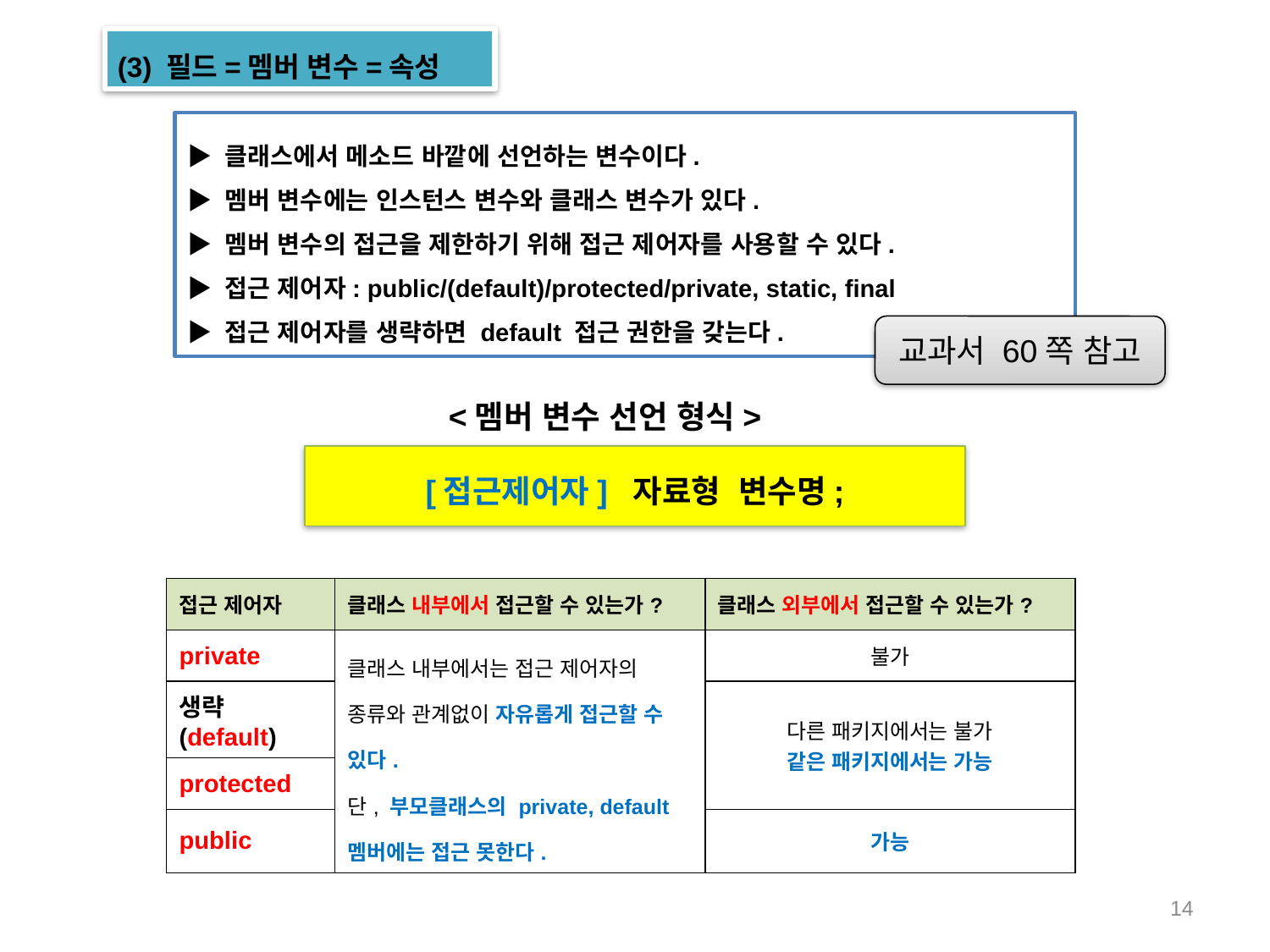

(3) 필드=멤버 변수=속성
▶ 클래스에서 메소드 바깥에 선언하는 변수이다.
▶ 멤버 변수에는 인스턴스 변수와 클래스 변수가 있다.
▶ 멤버 변수의 접근을 제한하기 위해 접근 제어자를 사용할 수 있다.
▶ 접근 제어자: public/(default)/protected/private, static, final
▶ 접근 제어자를 생략하면 default 접근 권한을 갖는다.
교과서 60쪽 참고
<멤버 변수 선언 형식>
[접근제어자]  자료형  변수명;
| 접근 제어자 | 클래스 내부에서 접근할 수 있는가? | 클래스 외부에서 접근할 수 있는가? |
| --- | --- | --- |
| private | 클래스 내부에서는 접근 제어자의 종류와 관계없이 자유롭게 접근할 수 있다. 단, 부모클래스의 private, default 멤버에는 접근 못한다. | 불가 |
| 생략(default) |  | 다른 패키지에서는 불가 같은 패키지에서는 가능 |
| protected |  |  |
| public |  | 가능 |
14